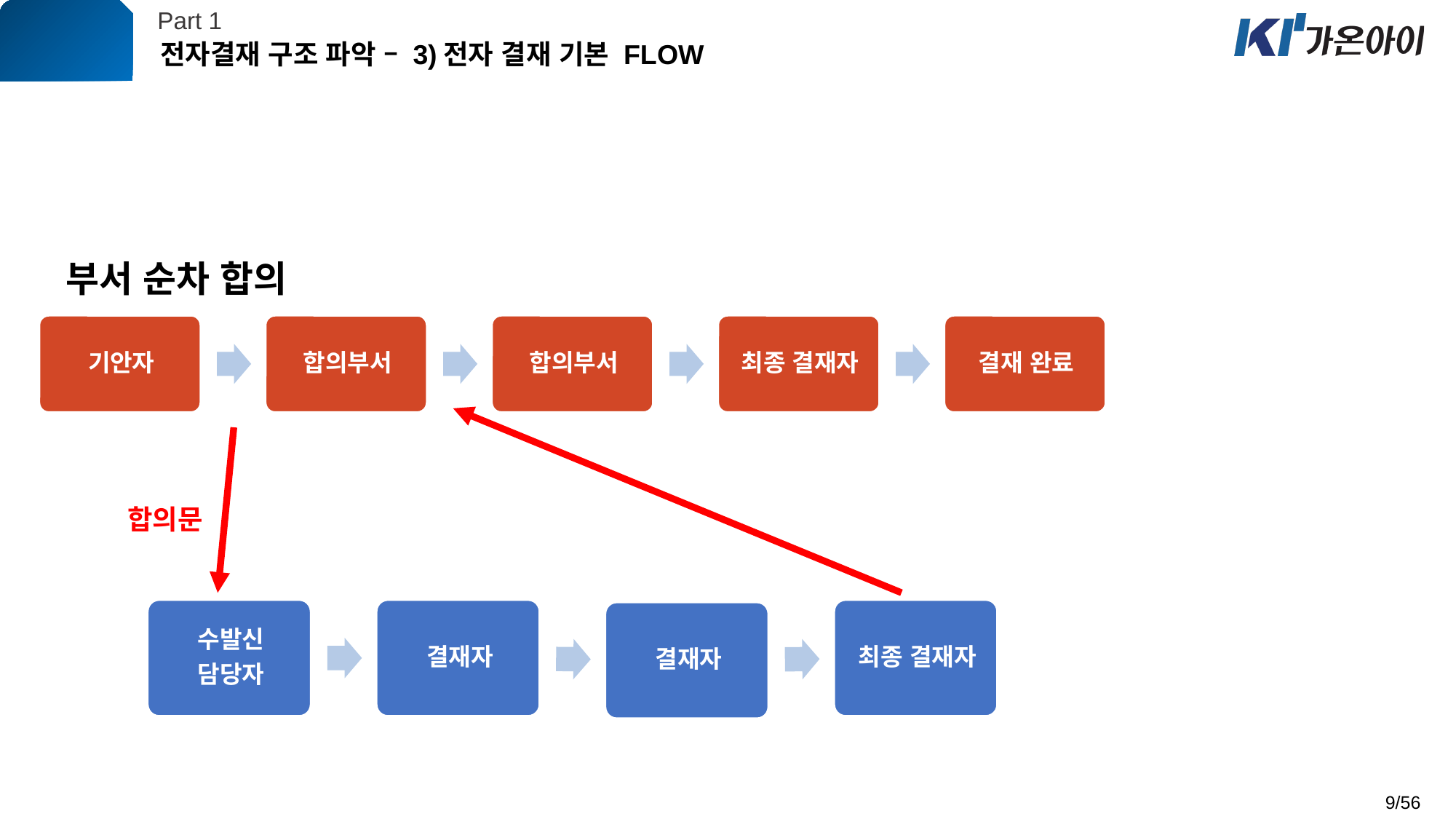

Part 1
전자결재 구조 파악 – 3)전자 결재 기본 FLOW
기안자

합의부서

합의부서

최종 결재자

결재 완료
부서 순차 합의
합의문
수발신
담당자

결재자

결재자

최종 결재자
9/56